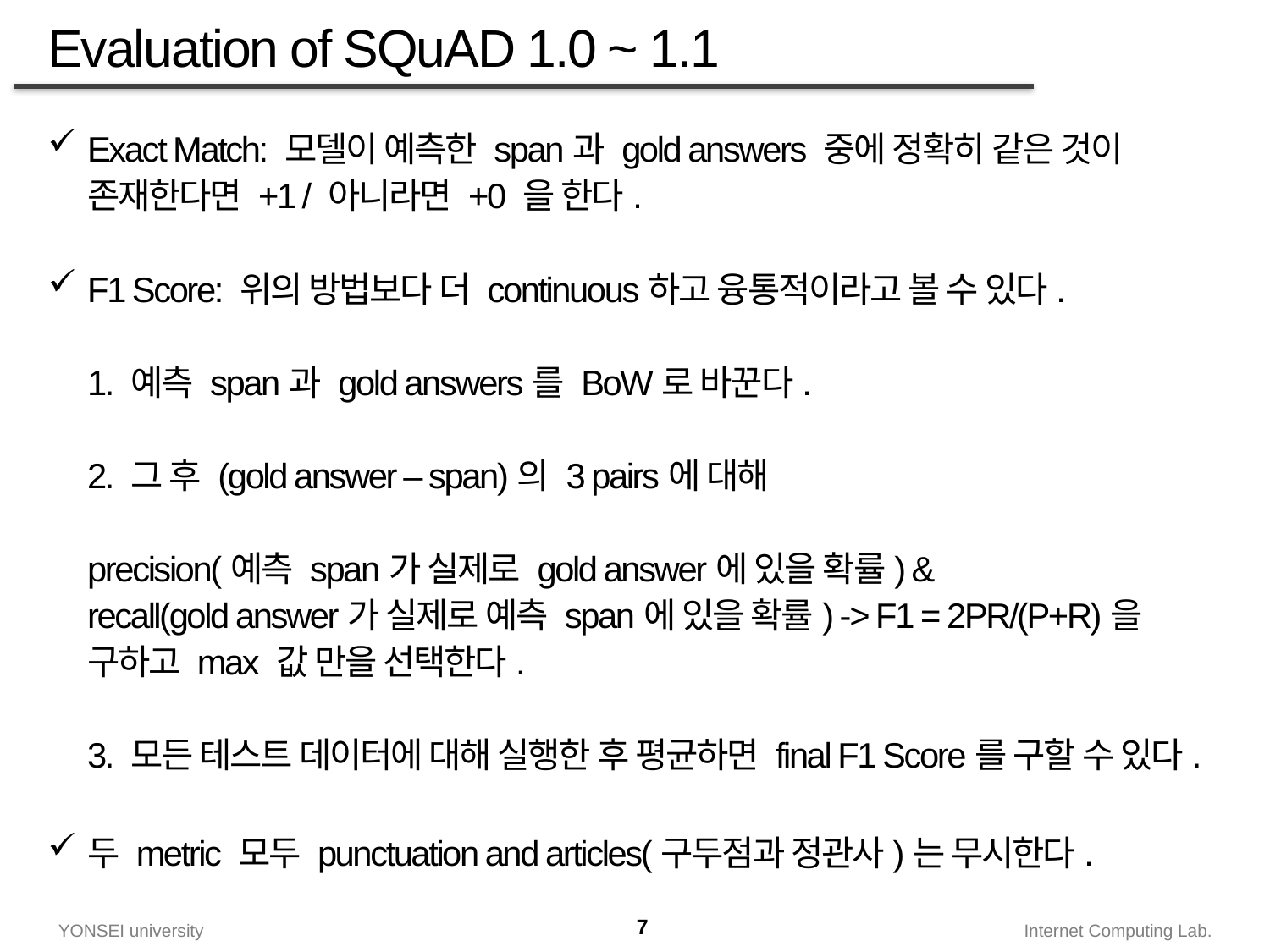

# Evaluation of SQuAD 1.0 ~ 1.1
Exact Match: 모델이 예측한 span과 gold answers 중에 정확히 같은 것이 존재한다면 +1 / 아니라면 +0 을 한다.
F1 Score: 위의 방법보다 더 continuous하고 융통적이라고 볼 수 있다.
1. 예측 span과 gold answers를 BoW로 바꾼다.
2. 그 후 (gold answer – span)의 3 pairs에 대해
precision(예측 span가 실제로 gold answer에 있을 확률) &
recall(gold answer가 실제로 예측 span에 있을 확률) -> F1 = 2PR/(P+R)을
구하고 max 값 만을 선택한다.
3. 모든 테스트 데이터에 대해 실행한 후 평균하면 final F1 Score를 구할 수 있다.
두 metric 모두 punctuation and articles(구두점과 정관사)는 무시한다.
7